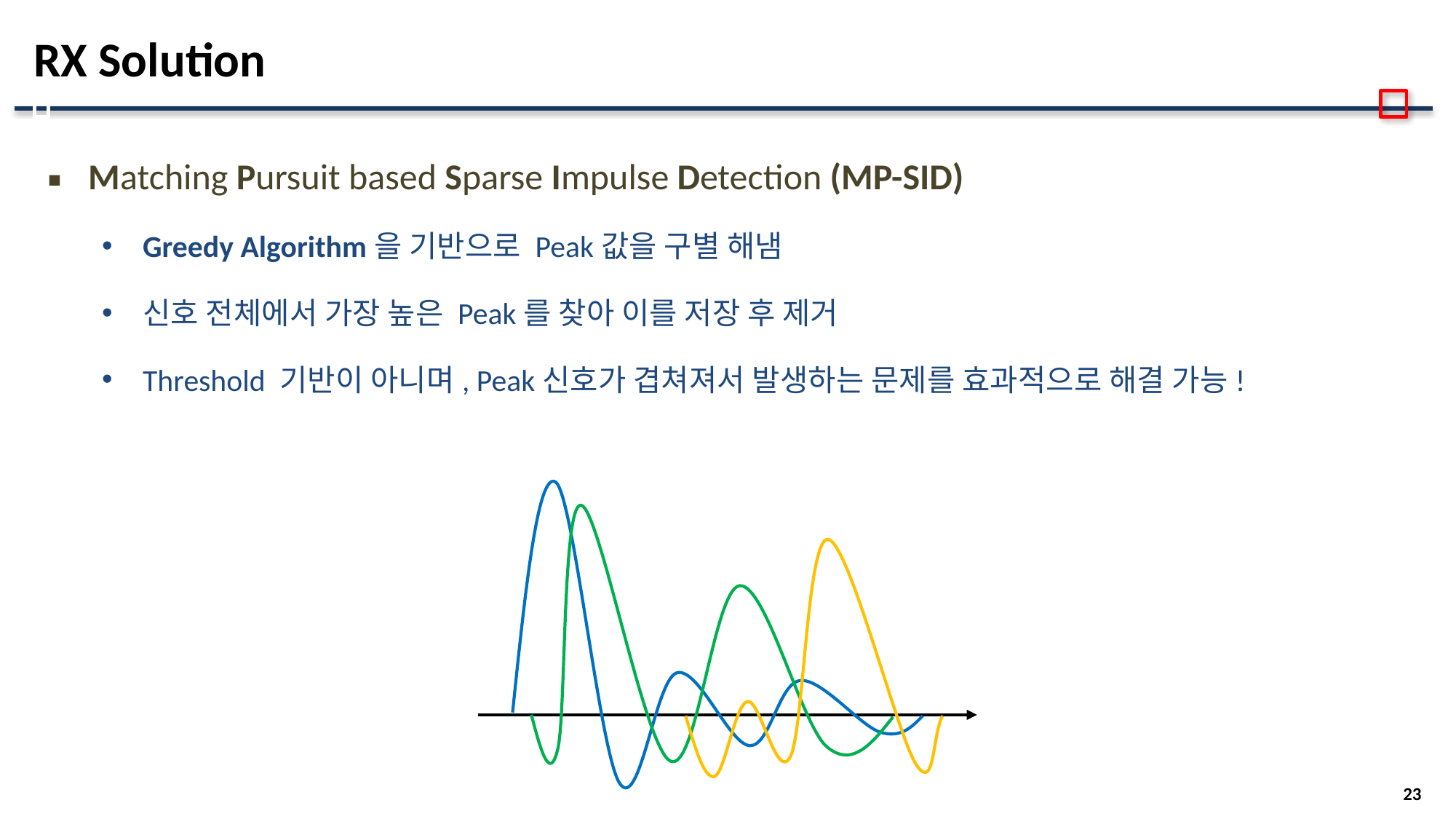

# RX Solution
Matching Pursuit based Sparse Impulse Detection (MP-SID)
Greedy Algorithm을 기반으로 Peak값을 구별 해냄
신호 전체에서 가장 높은 Peak를 찾아 이를 저장 후 제거
Threshold 기반이 아니며, Peak신호가 겹쳐져서 발생하는 문제를 효과적으로 해결 가능!

23